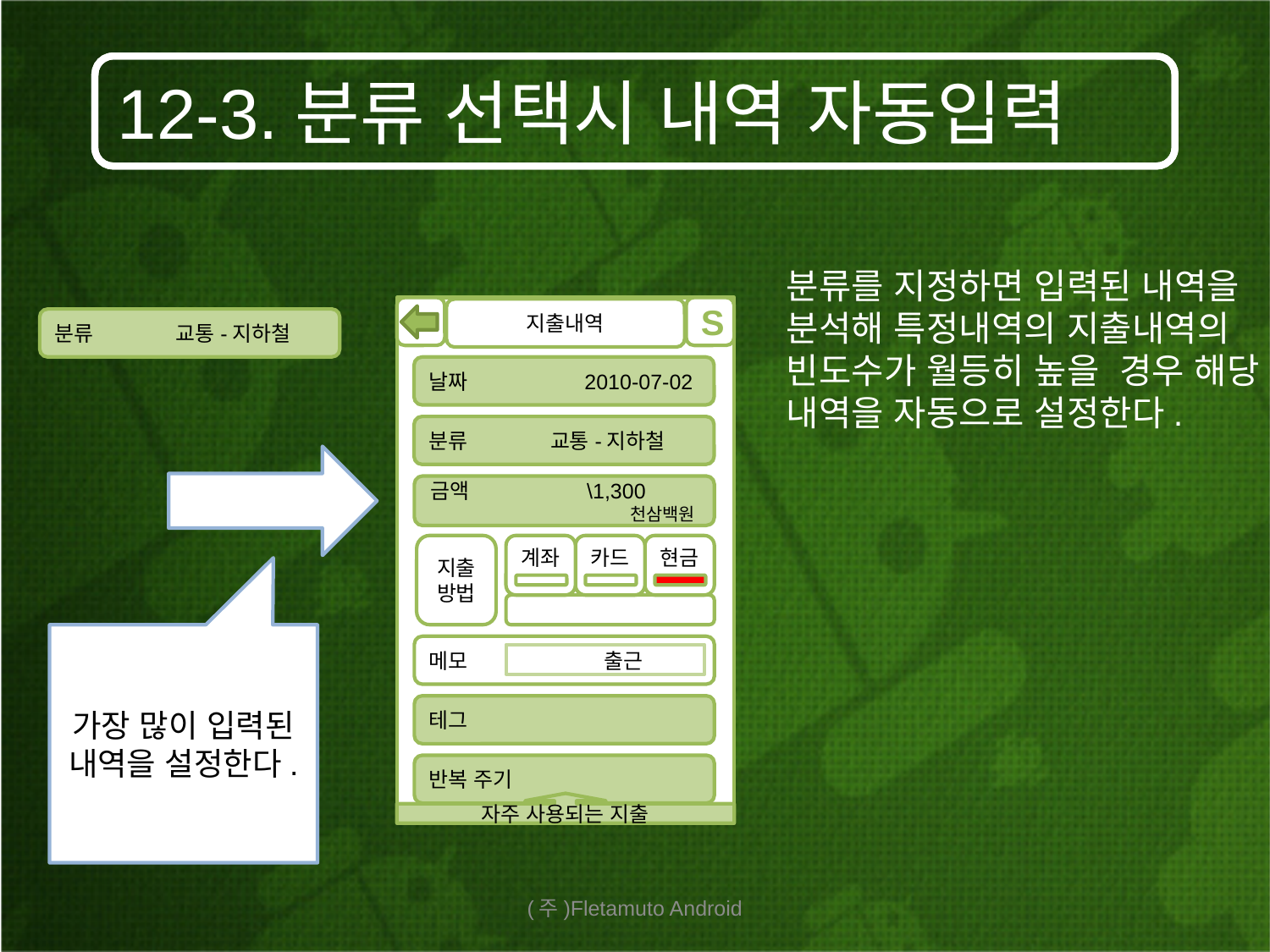

# 12-3.분류 선택시 내역 자동입력
분류를 지정하면 입력된 내역을 분석해 특정내역의 지출내역의 빈도수가 월등히 높을  경우 해당 내역을 자동으로 설정한다.

S
지출내역
분류              교통-지하철
날짜	    2010-07-02
분류              교통-지하철

금액                   \1,300              천삼백원
지출방법
계좌

카드

현금

가장 많이 입력된 내역을 설정한다.
메모                       출근

8
테그
반복 주기
자주 사용되는 지출
(주)Fletamuto Android